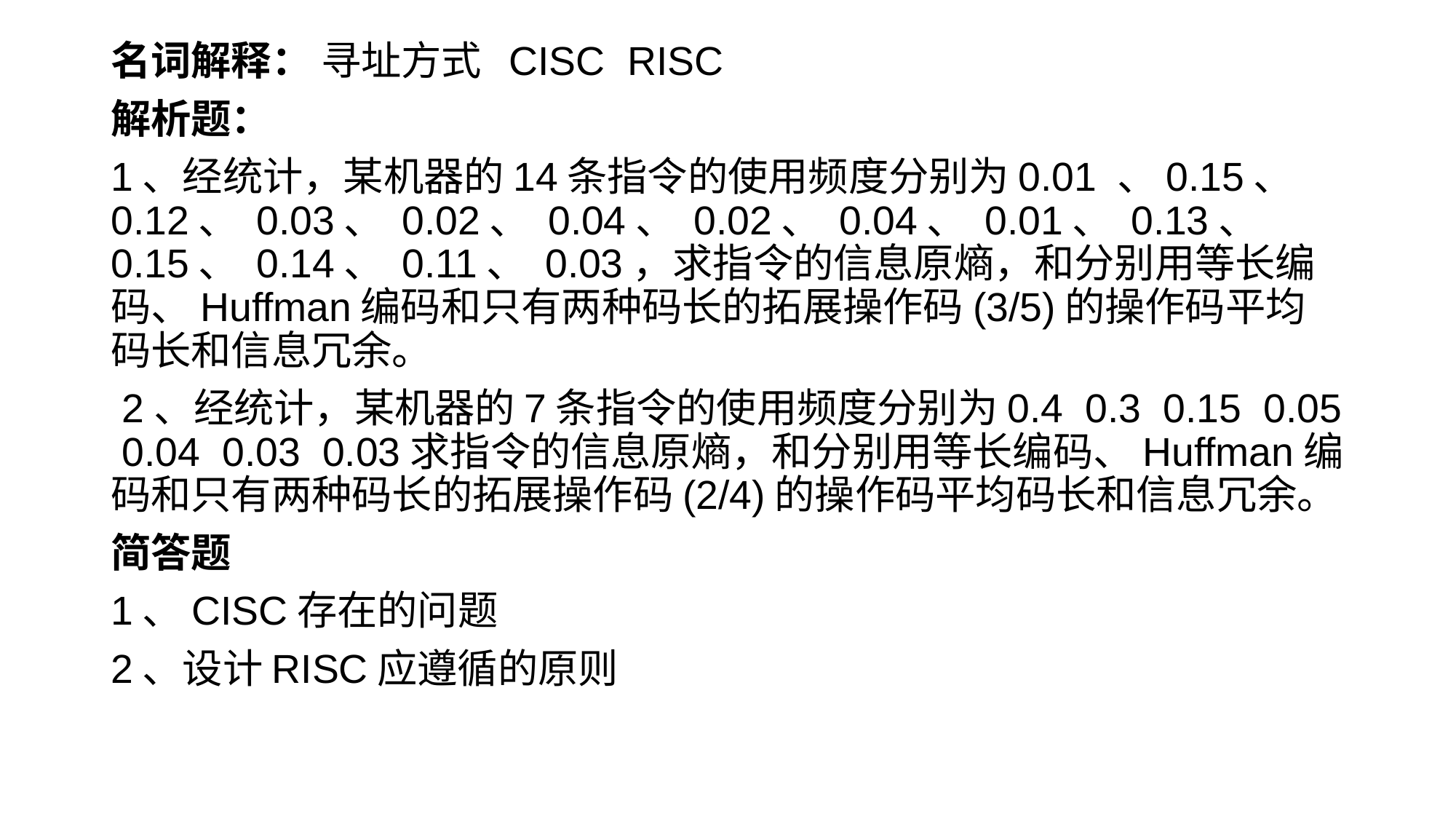

名词解释： 寻址方式  CISC  RISC
解析题：
1、经统计，某机器的14条指令的使用频度分别为0.01 、0.15、 0.12、 0.03、 0.02、 0.04、 0.02、 0.04、 0.01、 0.13、 0.15、 0.14、 0.11、 0.03，求指令的信息原熵，和分别用等长编码、Huffman编码和只有两种码长的拓展操作码(3/5)的操作码平均码长和信息冗余。
 2、经统计，某机器的7条指令的使用频度分别为0.4  0.3  0.15  0.05  0.04  0.03  0.03求指令的信息原熵，和分别用等长编码、Huffman编码和只有两种码长的拓展操作码(2/4)的操作码平均码长和信息冗余。
简答题
1、CISC存在的问题
2、设计RISC应遵循的原则